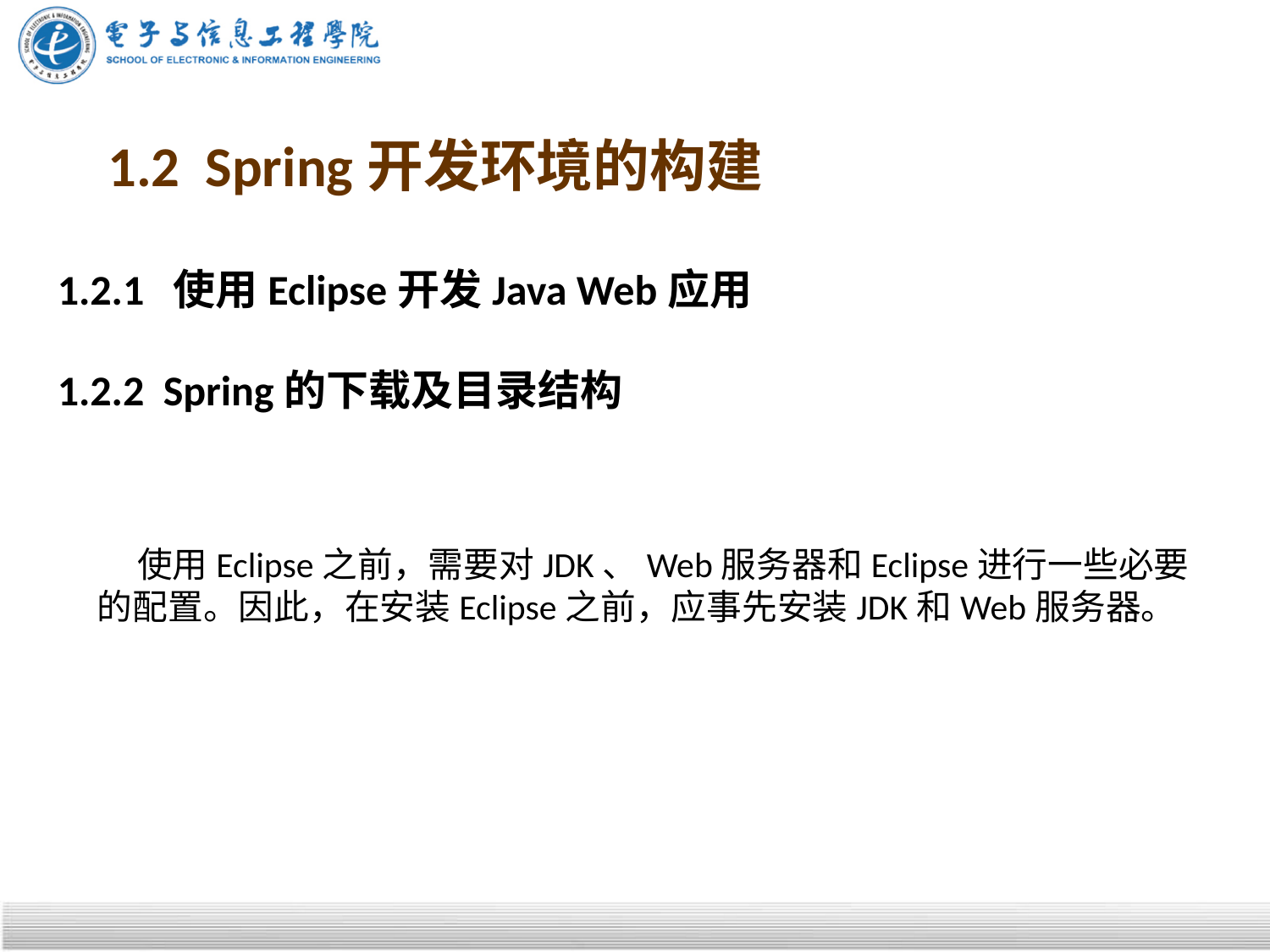

# 1.2  Spring开发环境的构建
1.2.1  使用Eclipse开发Java Web应用

1.2.2  Spring的下载及目录结构
    使用Eclipse之前，需要对JDK、Web服务器和Eclipse进行一些必要的配置。因此，在安装Eclipse之前，应事先安装JDK和Web服务器。